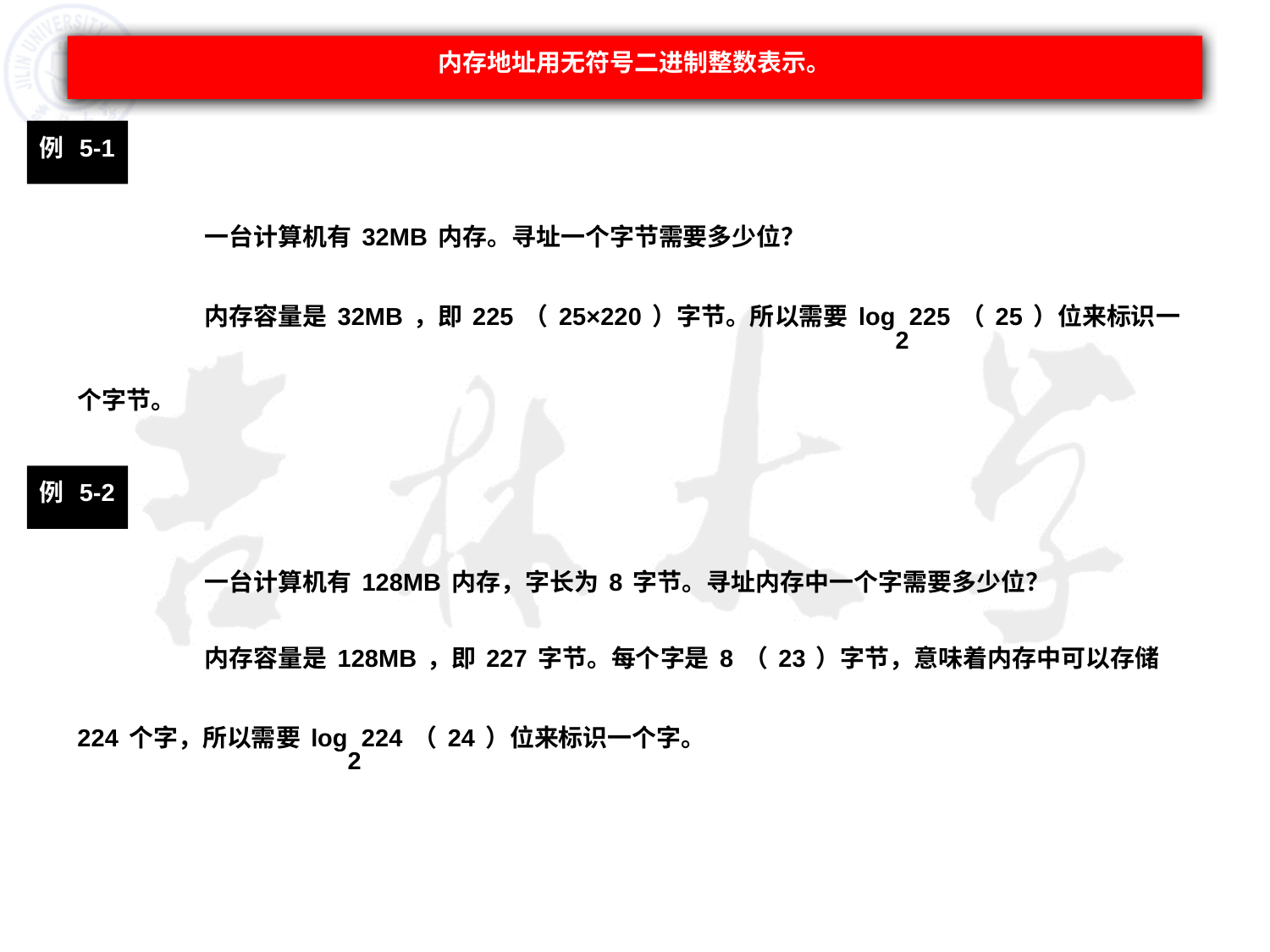

内存地址用无符号二进制整数表示。
例 5-1
	一台计算机有32MB内存。寻址一个字节需要多少位？
	内存容量是32MB，即225（25×220）字节。所以需要log2225（25）位来标识一个字节。
例 5-2
	一台计算机有128MB内存，字长为8字节。寻址内存中一个字需要多少位？
	内存容量是128MB，即227字节。每个字是8（23）字节，意味着内存中可以存储224个字，所以需要log2224（24）位来标识一个字。